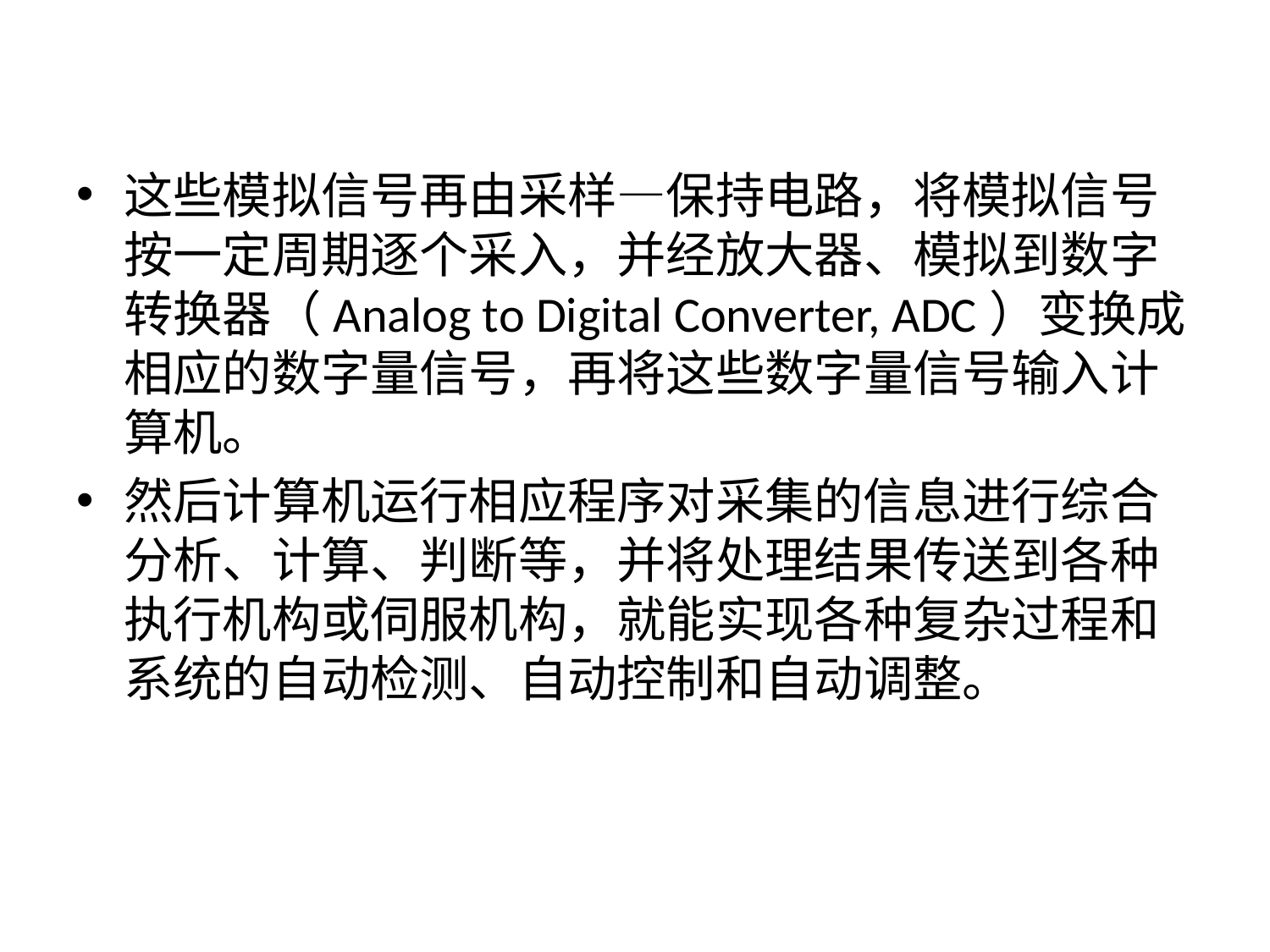

这些模拟信号再由采样—保持电路，将模拟信号按一定周期逐个采入，并经放大器、模拟到数字转换器（Analog to Digital Converter, ADC）变换成相应的数字量信号，再将这些数字量信号输入计算机。
然后计算机运行相应程序对采集的信息进行综合分析、计算、判断等，并将处理结果传送到各种执行机构或伺服机构，就能实现各种复杂过程和系统的自动检测、自动控制和自动调整。